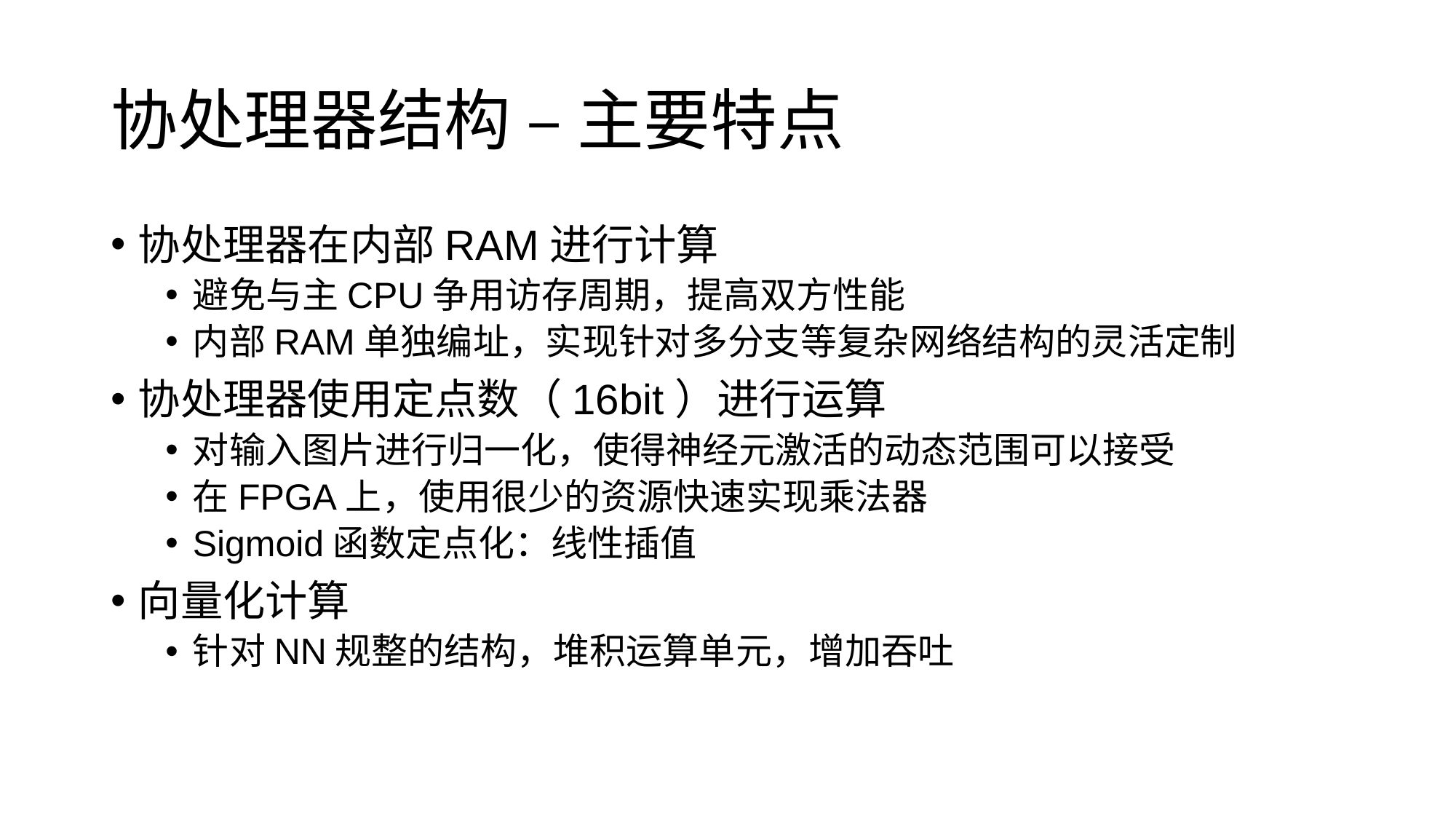

# 协处理器结构 – 主要特点
协处理器在内部RAM进行计算
避免与主CPU争用访存周期，提高双方性能
内部RAM单独编址，实现针对多分支等复杂网络结构的灵活定制
协处理器使用定点数（16bit）进行运算
对输入图片进行归一化，使得神经元激活的动态范围可以接受
在FPGA上，使用很少的资源快速实现乘法器
Sigmoid函数定点化：线性插值
向量化计算
针对NN规整的结构，堆积运算单元，增加吞吐